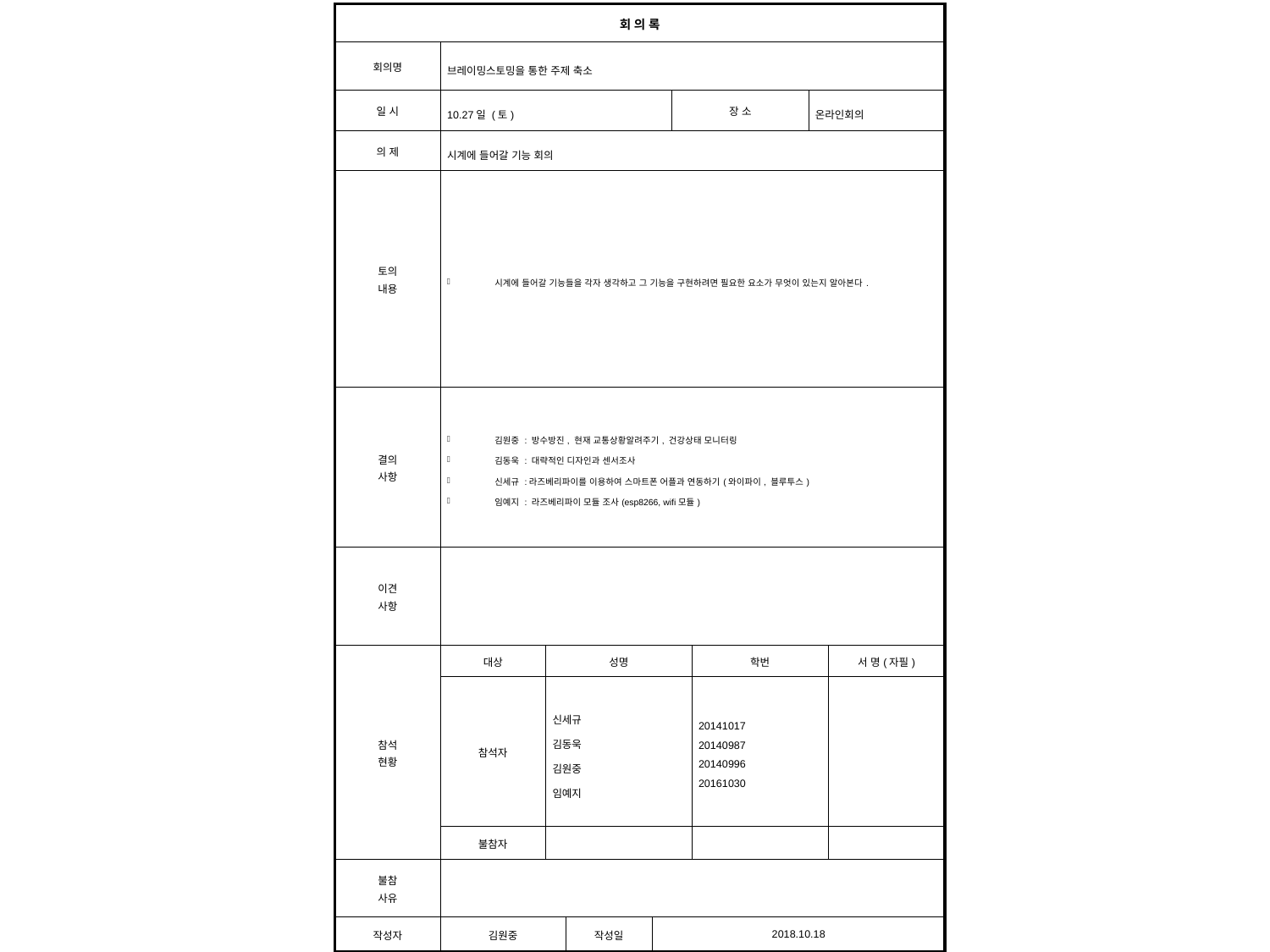

| 회 의 록 |  |  |  |  |  |  |  |  |
| --- | --- | --- | --- | --- | --- | --- | --- | --- |
| 회의명 | 브레이밍스토밍을 통한 주제 축소 |  |  |  |  |  |  |  |
| 일 시 | 10.27일 (토) |  |  |  | 장 소 |  | 온라인회의 |  |
| 의 제 | 시계에 들어갈 기능 회의 |  |  |  |  |  |  |  |
| 토의 내용 | 시계에 들어갈 기능들을 각자 생각하고 그 기능을 구현하려면 필요한 요소가 무엇이 있는지 알아본다. |  |  |  |  |  |  |  |
| 결의 사항 | 김원중 : 방수방진, 현재 교통상황알려주기, 건강상태 모니터링 김동욱 : 대략적인 디자인과 센서조사 신세규 :라즈베리파이를 이용하여 스마트폰 어플과 연동하기(와이파이, 블루투스) 임예지 : 라즈베리파이 모듈 조사(esp8266, wifi모듈) |  |  |  |  |  |  |  |
| 이견 사항 |  |  |  |  |  |  |  |  |
| 참석 현황 | 대상 | 성명 |  |  |  | 학번 |  | 서 명(자필) |
|  | 참석자 | 신세규 김동욱 김원중 임예지 |  |  |  | 20141017 20140987 20140996 20161030 |  |  |
|  | 불참자 |  |  |  |  |  |  |  |
| 불참 사유 |  |  |  |  |  |  |  |  |
| 작성자 | 김원중 |  | 작성일 | 2018.10.18 |  |  |  |  |